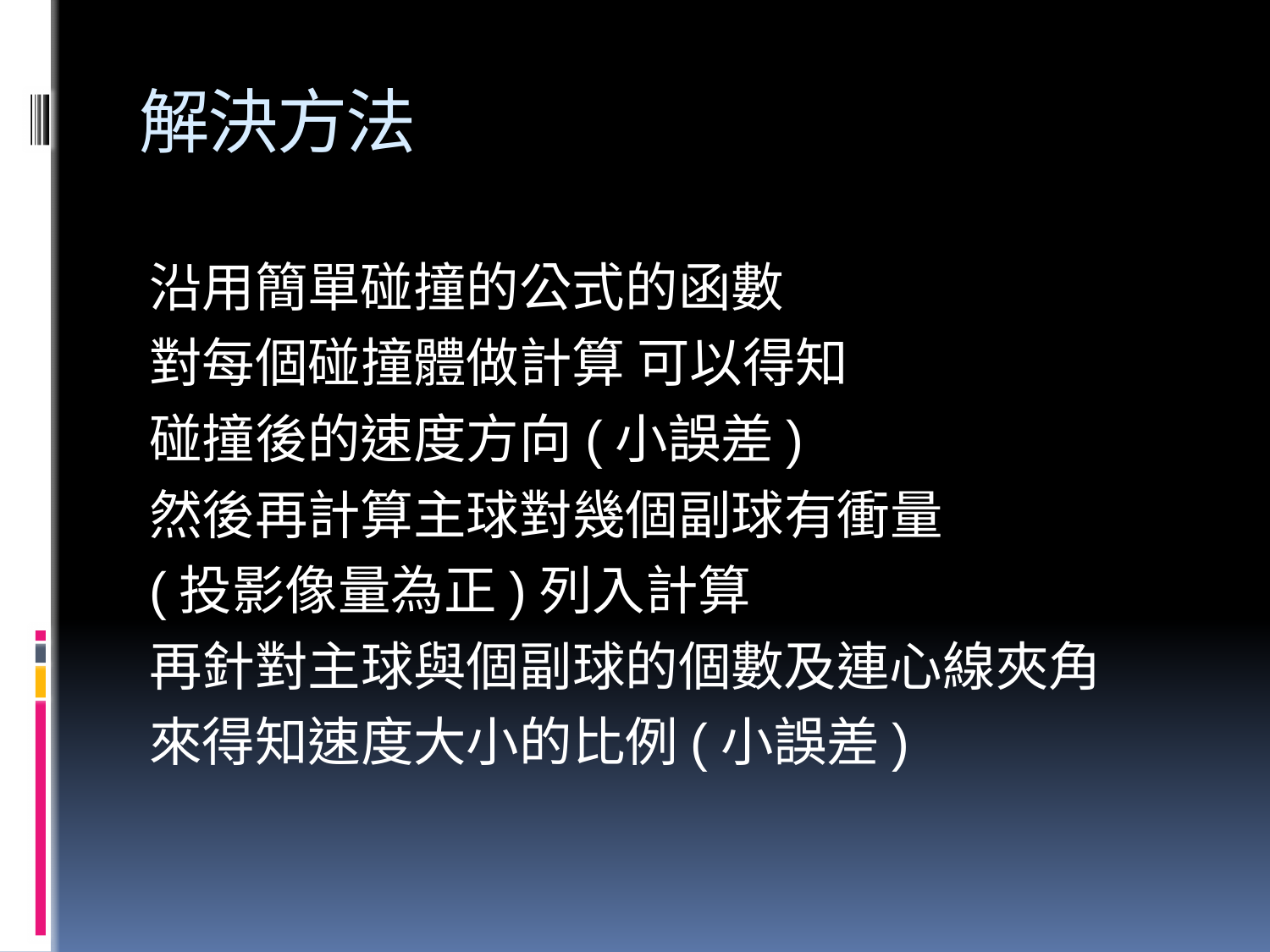

# 解決方法
沿用簡單碰撞的公式的函數
對每個碰撞體做計算 可以得知
碰撞後的速度方向(小誤差)
然後再計算主球對幾個副球有衝量
(投影像量為正)列入計算
再針對主球與個副球的個數及連心線夾角
來得知速度大小的比例(小誤差)